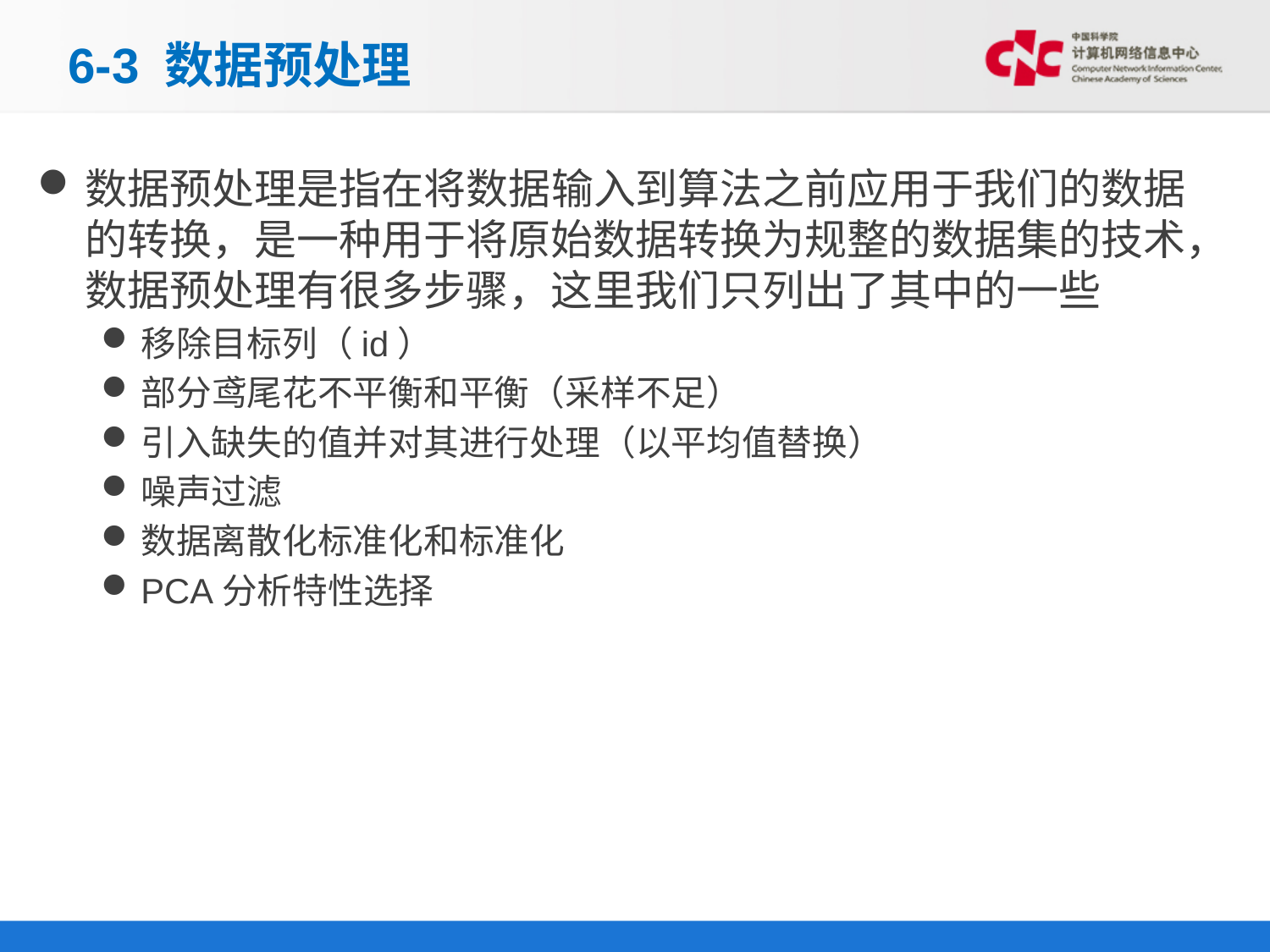

# 6-3 数据预处理
数据预处理是指在将数据输入到算法之前应用于我们的数据的转换，是一种用于将原始数据转换为规整的数据集的技术，数据预处理有很多步骤，这里我们只列出了其中的一些
移除目标列（id）
部分鸢尾花不平衡和平衡（采样不足）
引入缺失的值并对其进行处理（以平均值替换）
噪声过滤
数据离散化标准化和标准化
PCA分析特性选择